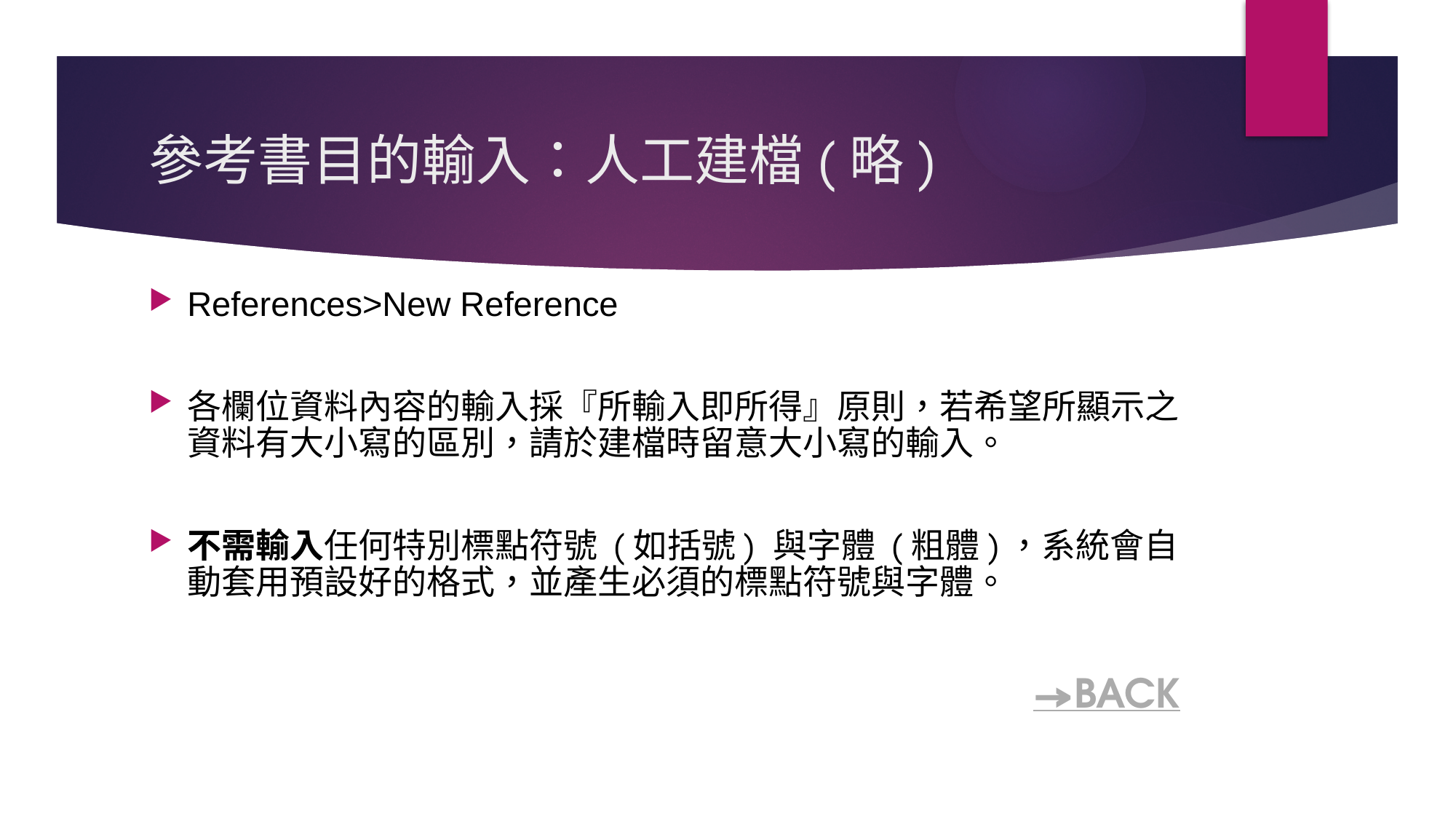

# 參考書目的輸入：人工建檔(略)
References>New Reference

各欄位資料內容的輸入採『所輸入即所得』原則，若希望所顯示之資料有大小寫的區別，請於建檔時留意大小寫的輸入。

不需輸入任何特別標點符號 (如括號) 與字體 (粗體)，系統會自動套用預設好的格式，並產生必須的標點符號與字體。

→BACK